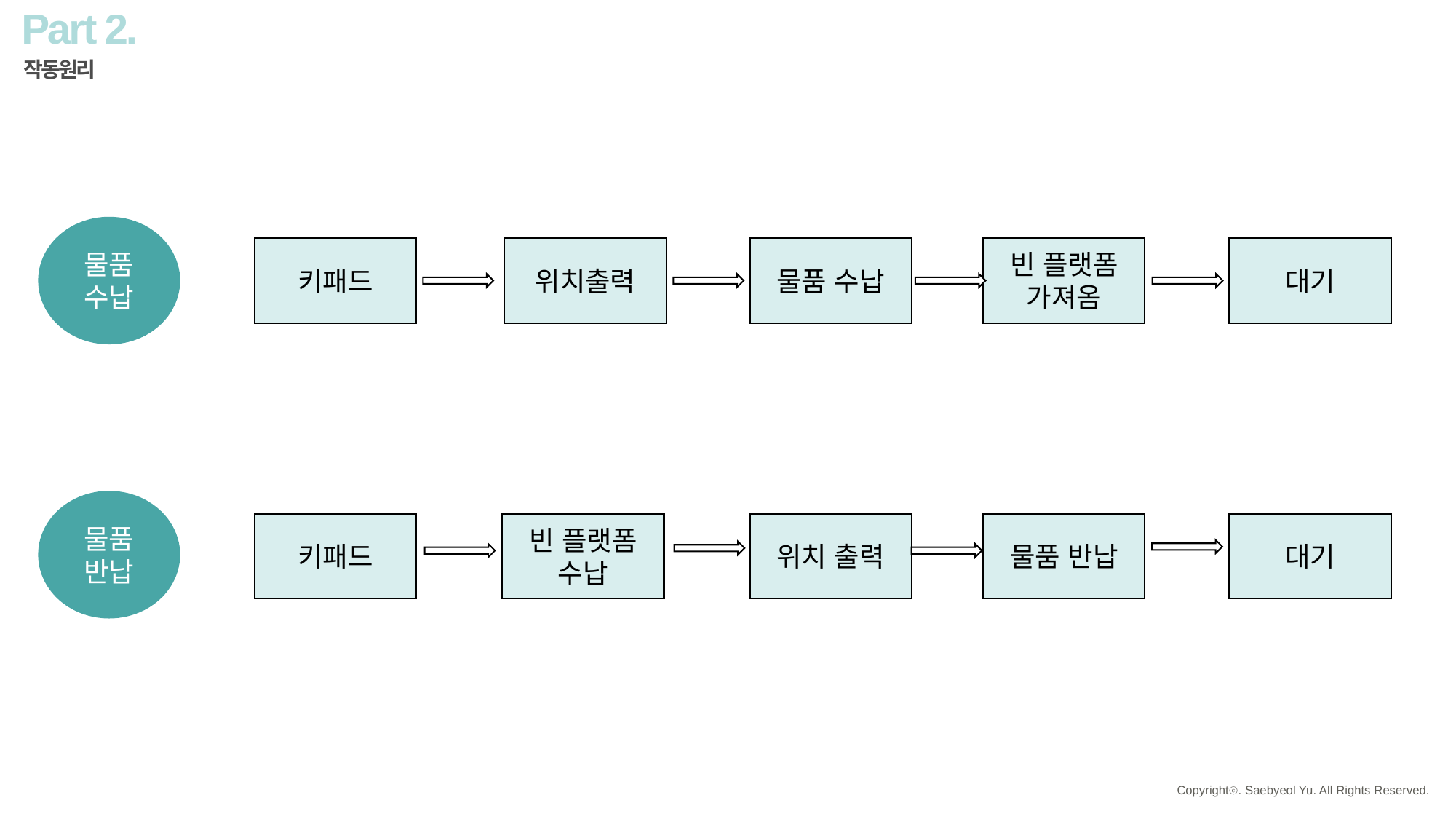

Part 2.
작동원리
물품 수납
키패드
위치출력
물품 수납
빈 플랫폼 가져옴
대기

물품 반납
키패드
위치 출력
물품 반납
대기
빈 플랫폼
수납